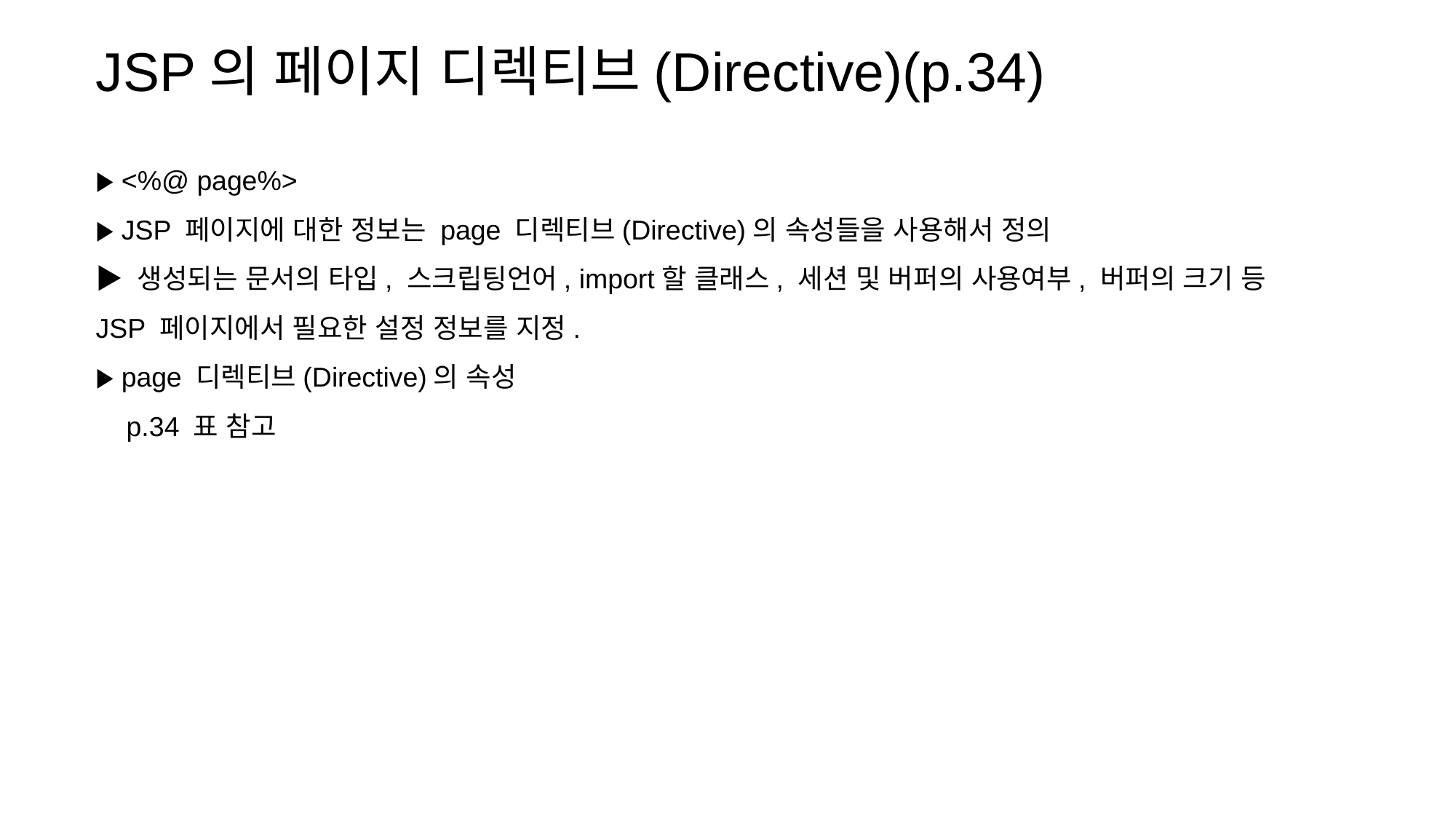

JSP의 페이지 디렉티브(Directive)(p.34)
▶ <%@ page%>
▶ JSP 페이지에 대한 정보는 page 디렉티브(Directive)의 속성들을 사용해서 정의
▶ 생성되는 문서의 타입, 스크립팅언어, import할 클래스, 세션 및 버퍼의 사용여부, 버퍼의 크기 등 JSP 페이지에서 필요한 설정 정보를 지정.
▶ page 디렉티브(Directive)의 속성
    p.34 표 참고